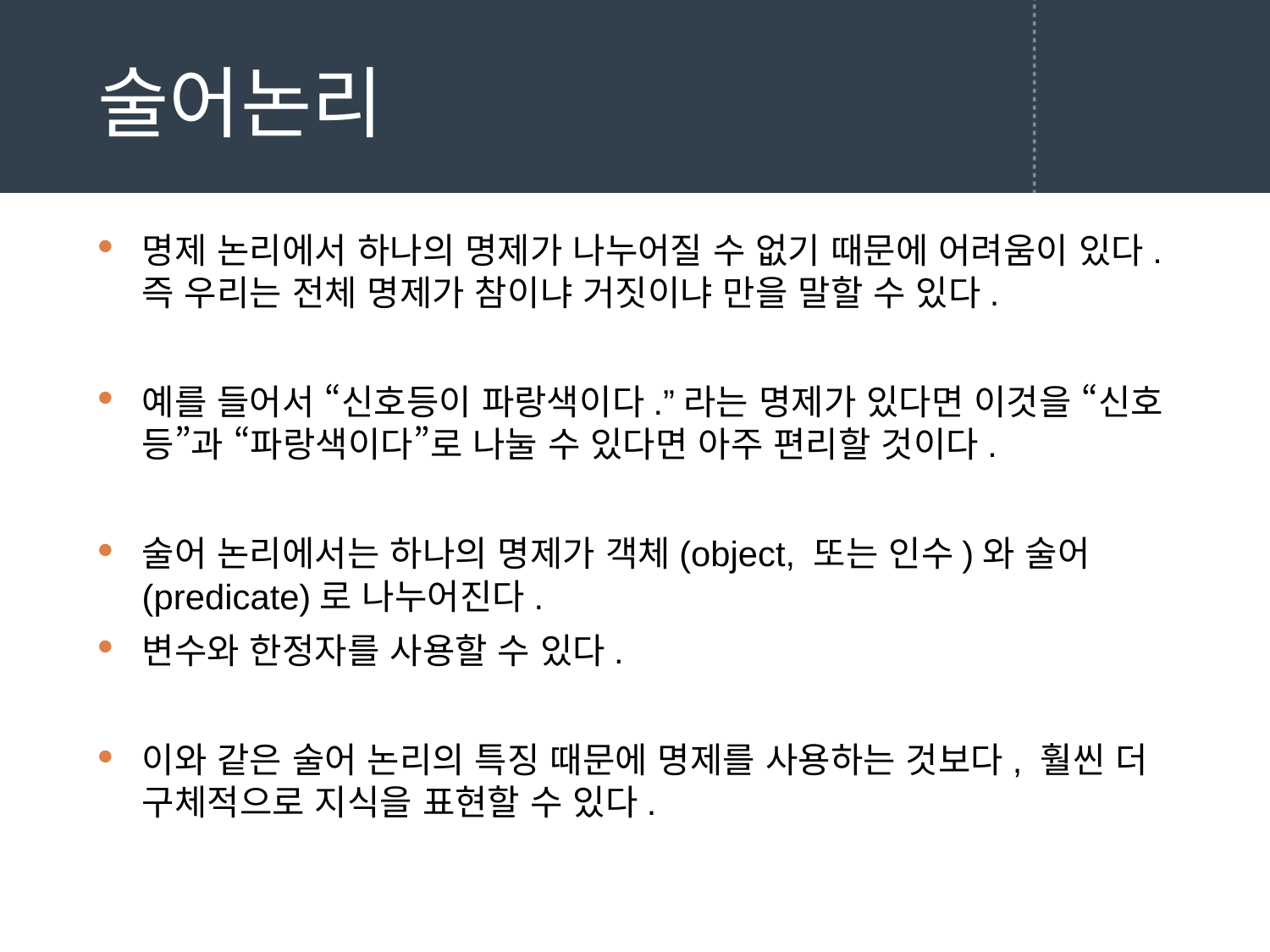

# 술어논리
명제 논리에서 하나의 명제가 나누어질 수 없기 때문에 어려움이 있다. 즉 우리는 전체 명제가 참이냐 거짓이냐 만을 말할 수 있다.

예를 들어서 “신호등이 파랑색이다.”라는 명제가 있다면 이것을 “신호등”과 “파랑색이다”로 나눌 수 있다면 아주 편리할 것이다.

술어 논리에서는 하나의 명제가 객체(object, 또는 인수)와 술어(predicate)로 나누어진다.
변수와 한정자를 사용할 수 있다.

이와 같은 술어 논리의 특징 때문에 명제를 사용하는 것보다, 훨씬 더 구체적으로 지식을 표현할 수 있다.